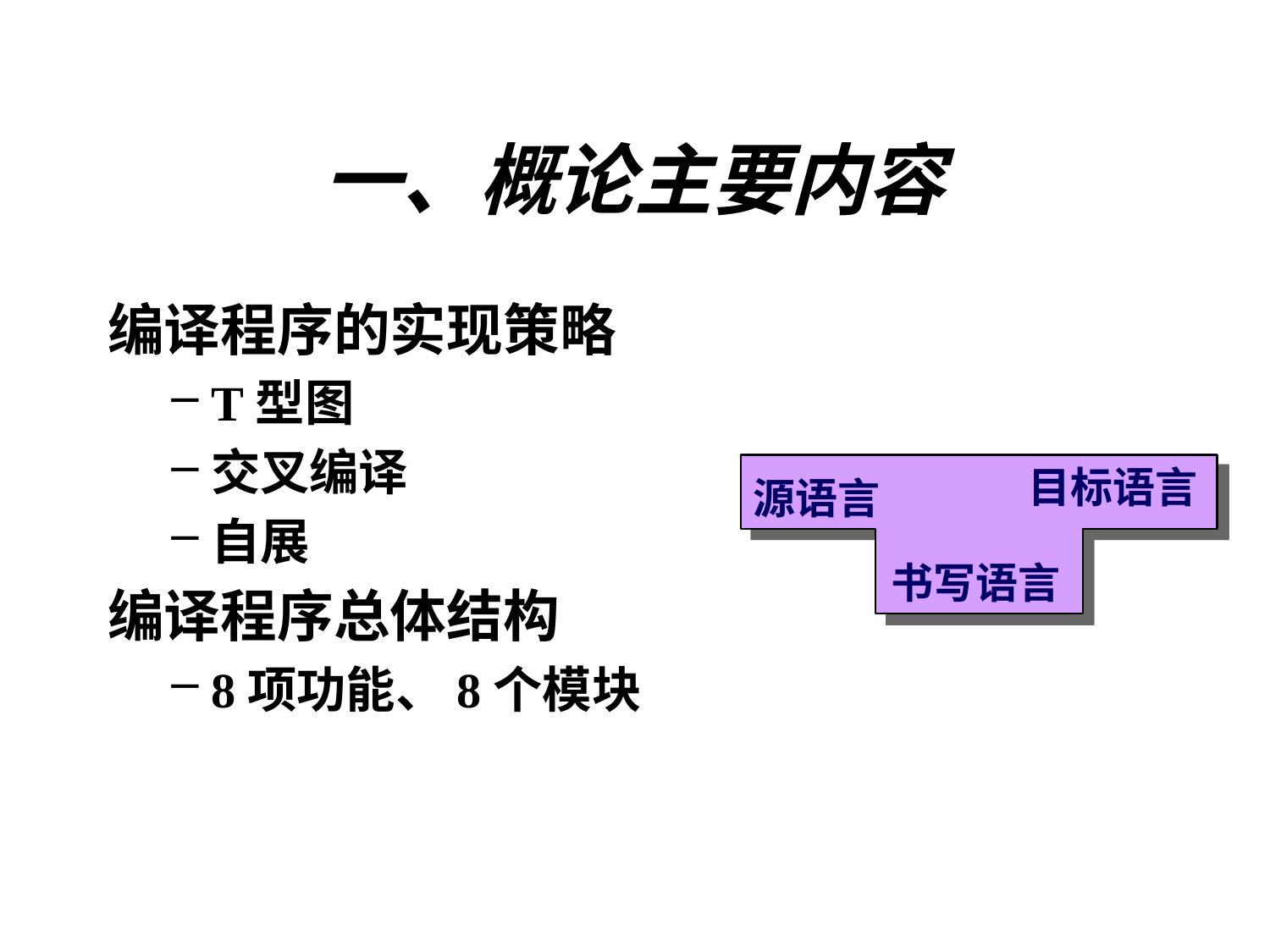

# 一、概论主要内容
编译程序的实现策略
T型图
交叉编译
自展
编译程序总体结构
8项功能、8个模块

目标语言
源语言
书写语言